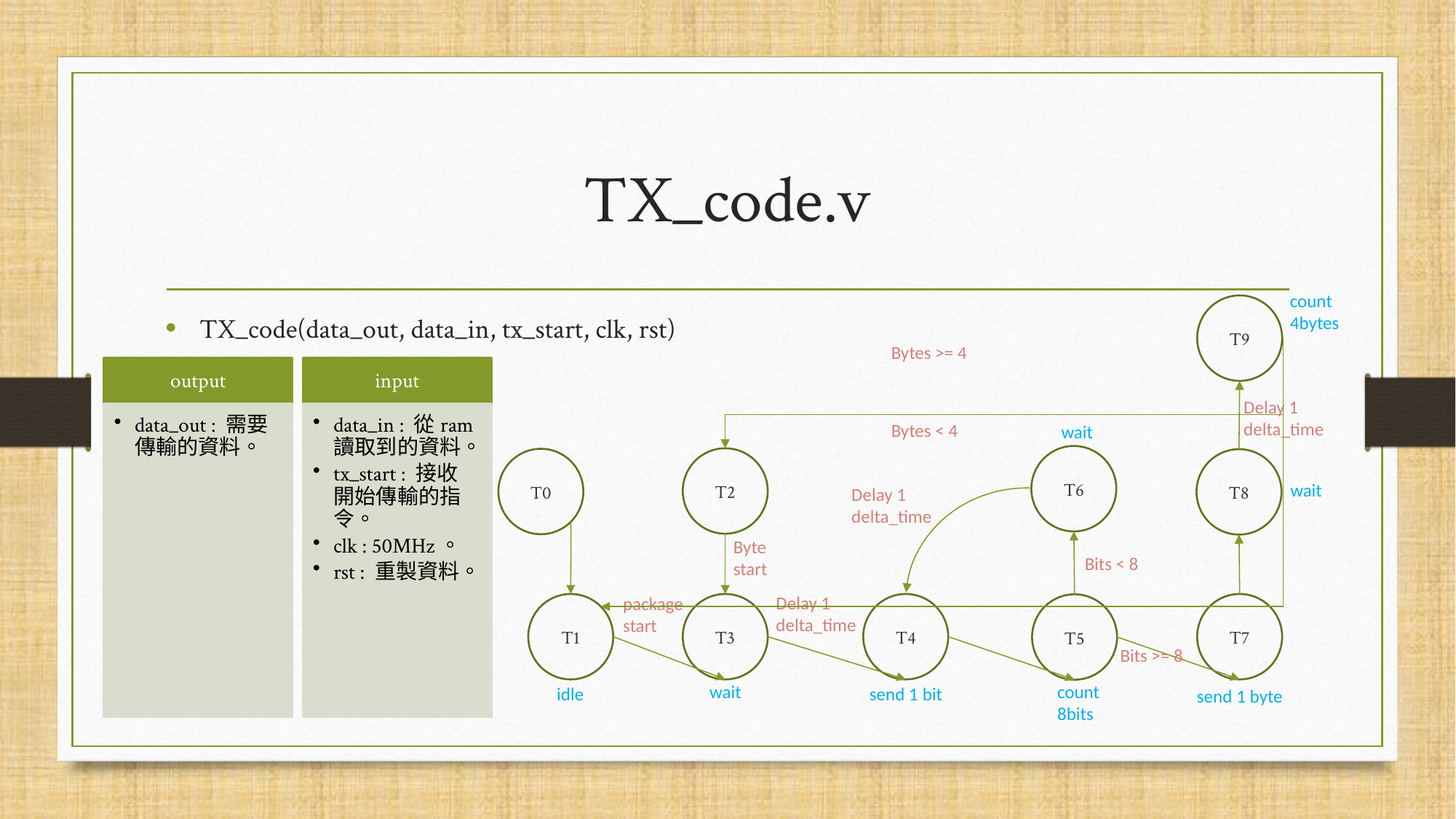

# TX_code.v
count 4bytes
T9
TX_code(data_out, data_in, tx_start, clk, rst)
Bytes >= 4
input
output
data_in : 從ram讀取到的資料。
tx_start : 接收開始傳輸的指令。
clk : 50MHz。
rst : 重製資料。
data_out : 需要傳輸的資料。
Delay 1 delta_time
Bytes < 4
wait
T6
T2
T0
T8
wait
Delay 1 delta_time

Byte
start
Bits < 8
Delay 1 delta_time
package start
T7
T4
T3
T1
T5
Bits >= 8
wait
count 8bits
send 1 bit
idle
send 1 byte